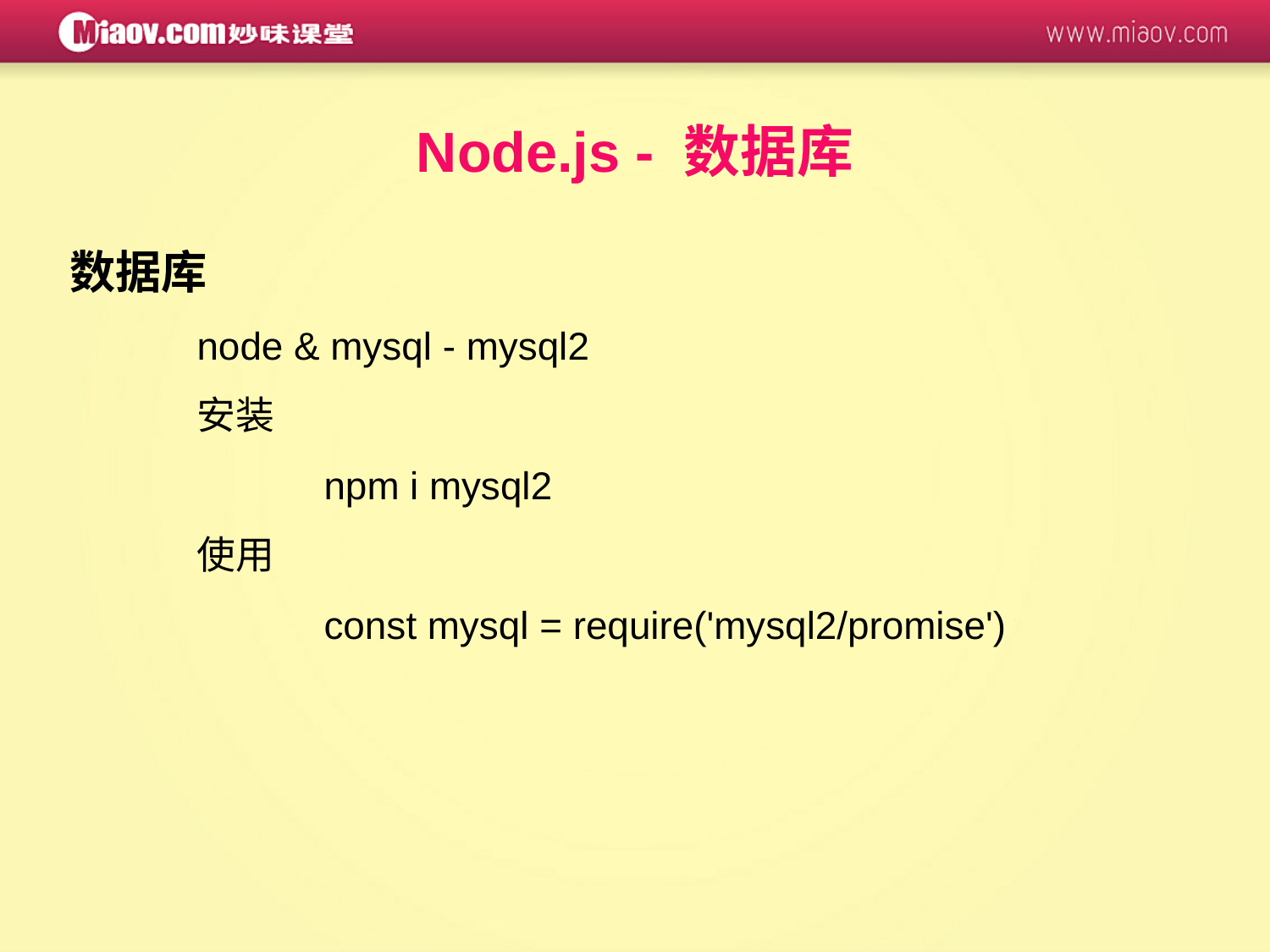

Node.js - 数据库
数据库
	node & mysql - mysql2
	安装
		npm i mysql2
	使用
		const mysql = require('mysql2/promise')